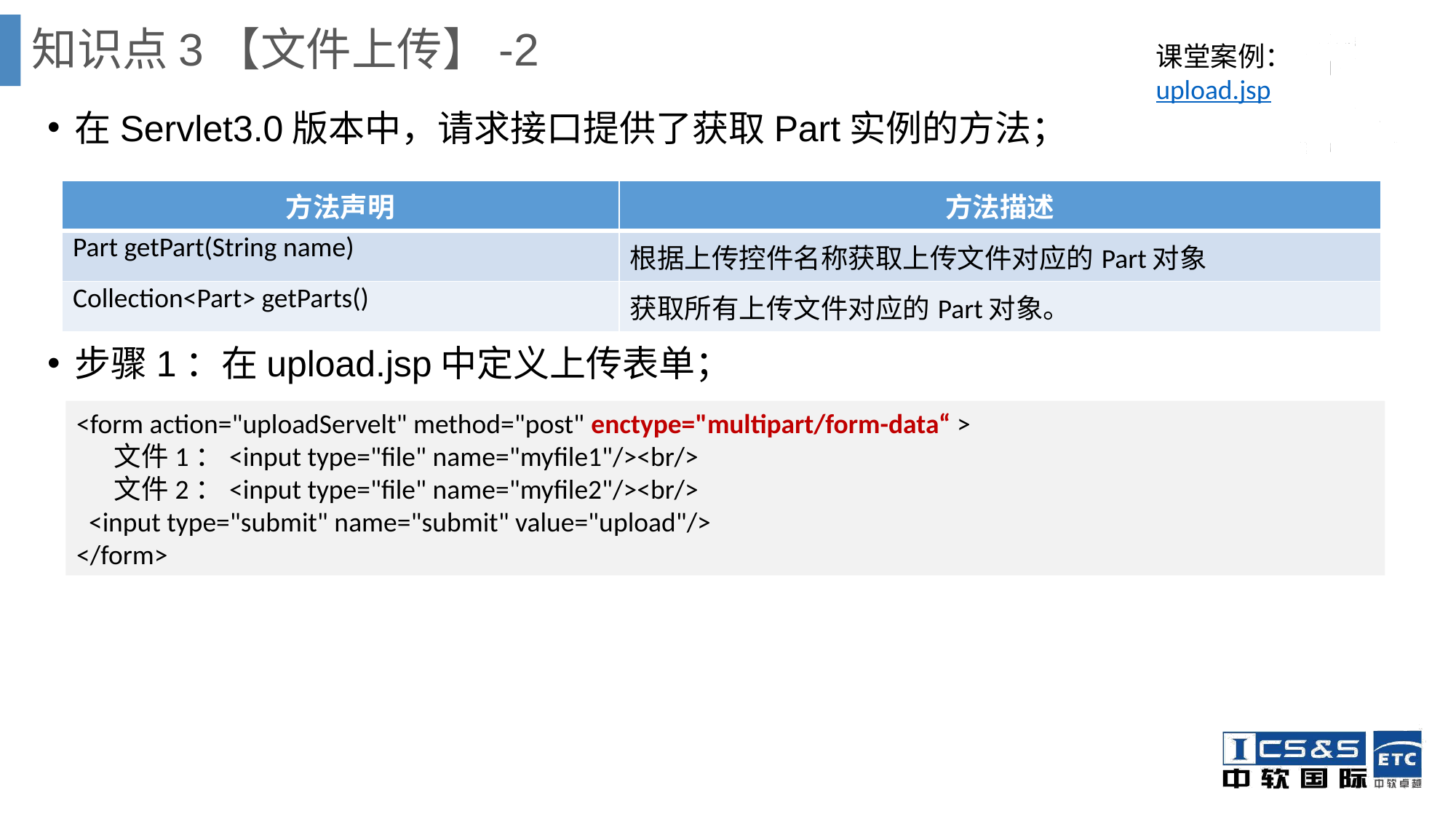

知识点3【文件上传】-2
课堂案例：
upload.jsp
在Servlet3.0版本中，请求接口提供了获取Part实例的方法；

步骤1：在upload.jsp中定义上传表单；
| 方法声明 | 方法描述 |
| --- | --- |
| Part getPart(String name) | 根据上传控件名称获取上传文件对应的Part对象 |
| Collection<Part> getParts() | 获取所有上传文件对应的Part对象。 |
<form action="uploadServelt" method="post" enctype="multipart/form-data“ >
     文件1：<input type="file" name="myfile1"/><br/>
     文件2：<input type="file" name="myfile2"/><br/>
  <input type="submit" name="submit" value="upload"/>
</form>